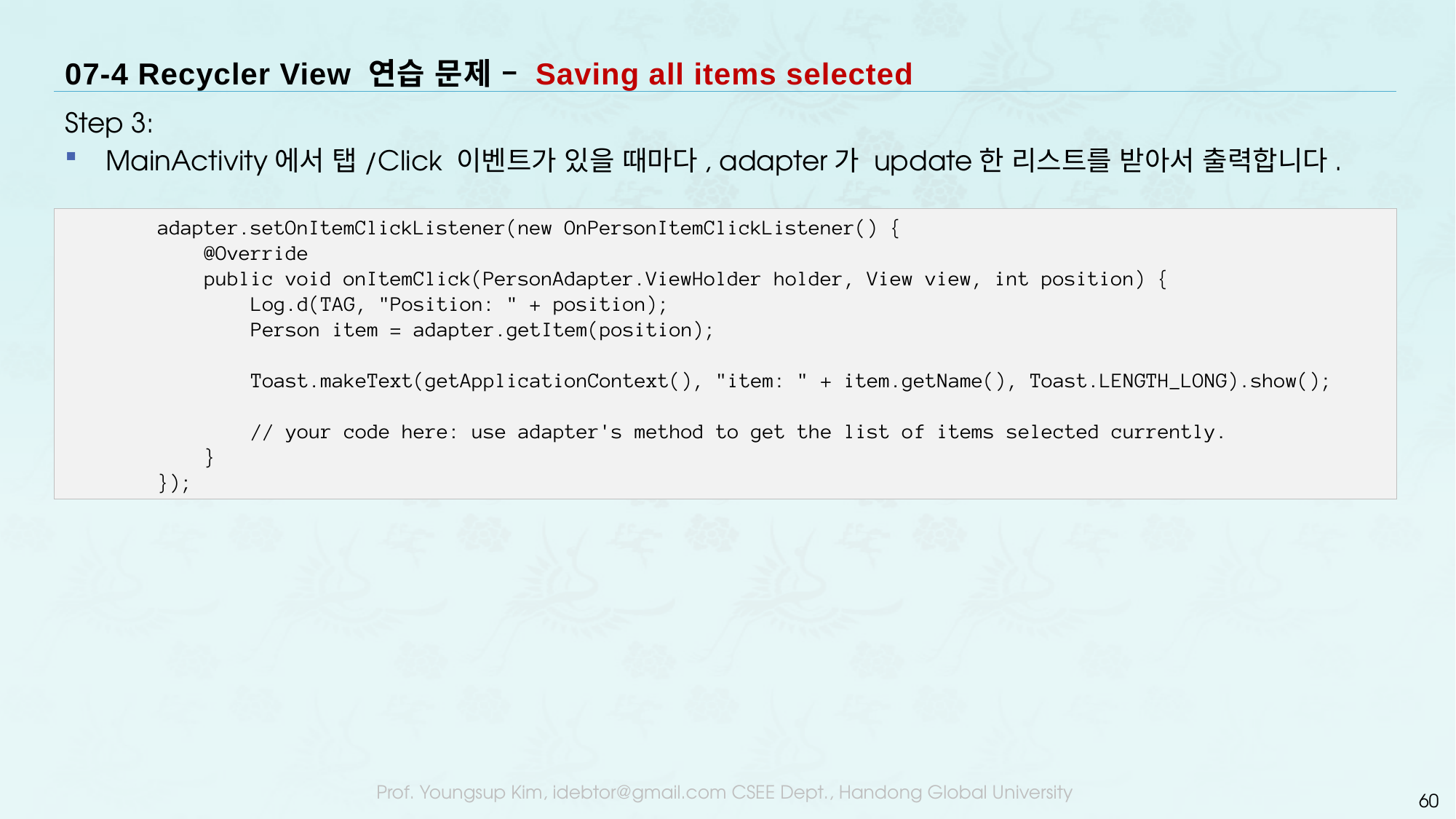

# 07-4 Recycler View 연습 문제 – Saving all items selected
Step 3:
MainActivity에서 탭/Click 이벤트가 있을 때마다, adapter가 update한 리스트를 받아서 출력합니다.

        adapter.setOnItemClickListener(new OnPersonItemClickListener() {
            @Override
            public void onItemClick(PersonAdapter.ViewHolder holder, View view, int position) {
                Log.d(TAG, "Position: " + position);
                Person item = adapter.getItem(position);

                Toast.makeText(getApplicationContext(), "item: " + item.getName(), Toast.LENGTH_LONG).show();

                // your code here: use adapter's method to get the list of items selected currently.
            }
        });
60